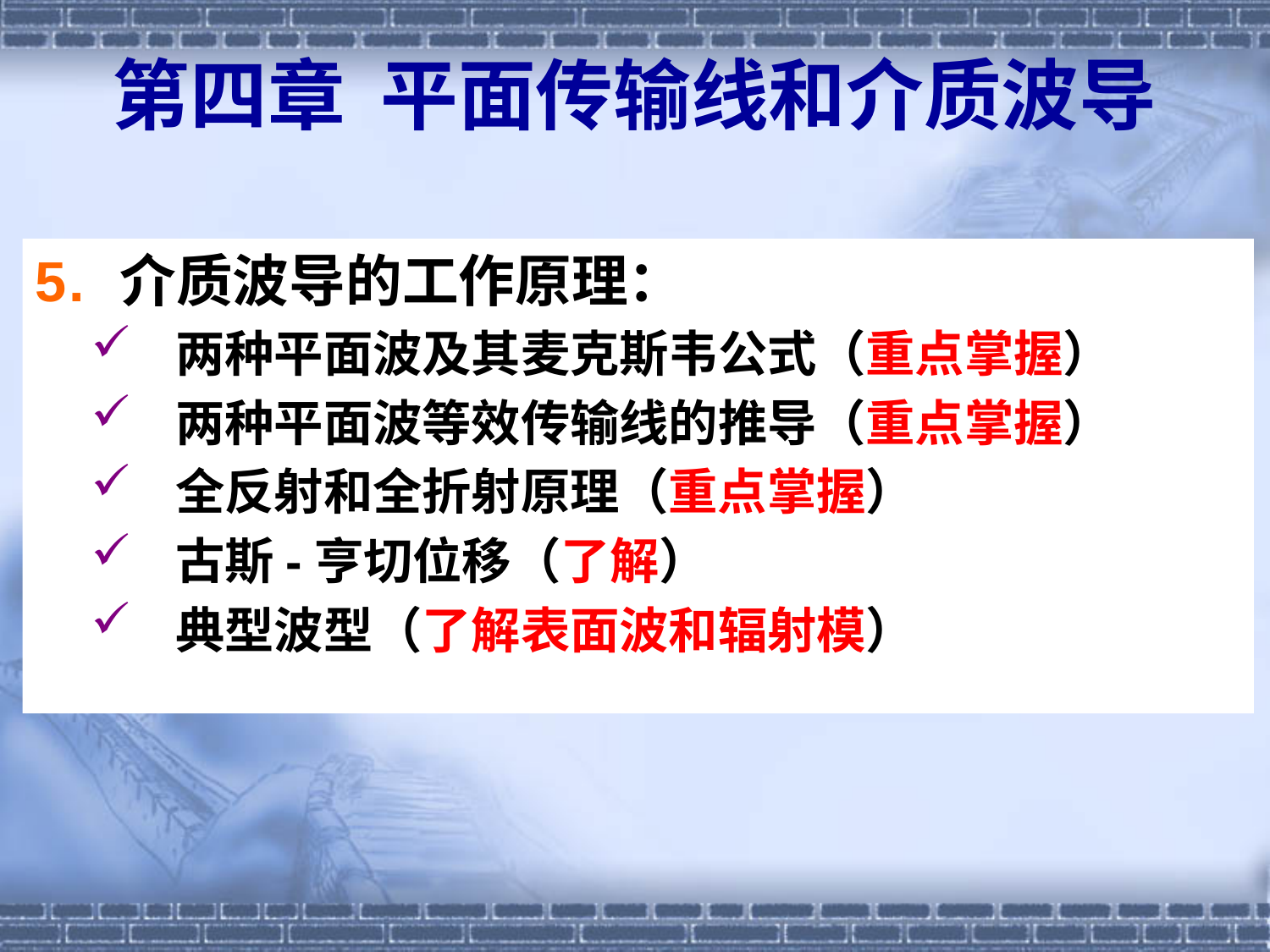

# 第四章  平面传输线和介质波导
介质波导的工作原理：
两种平面波及其麦克斯韦公式（重点掌握）
两种平面波等效传输线的推导（重点掌握）
全反射和全折射原理（重点掌握）
古斯-亨切位移（了解）
典型波型（了解表面波和辐射模）